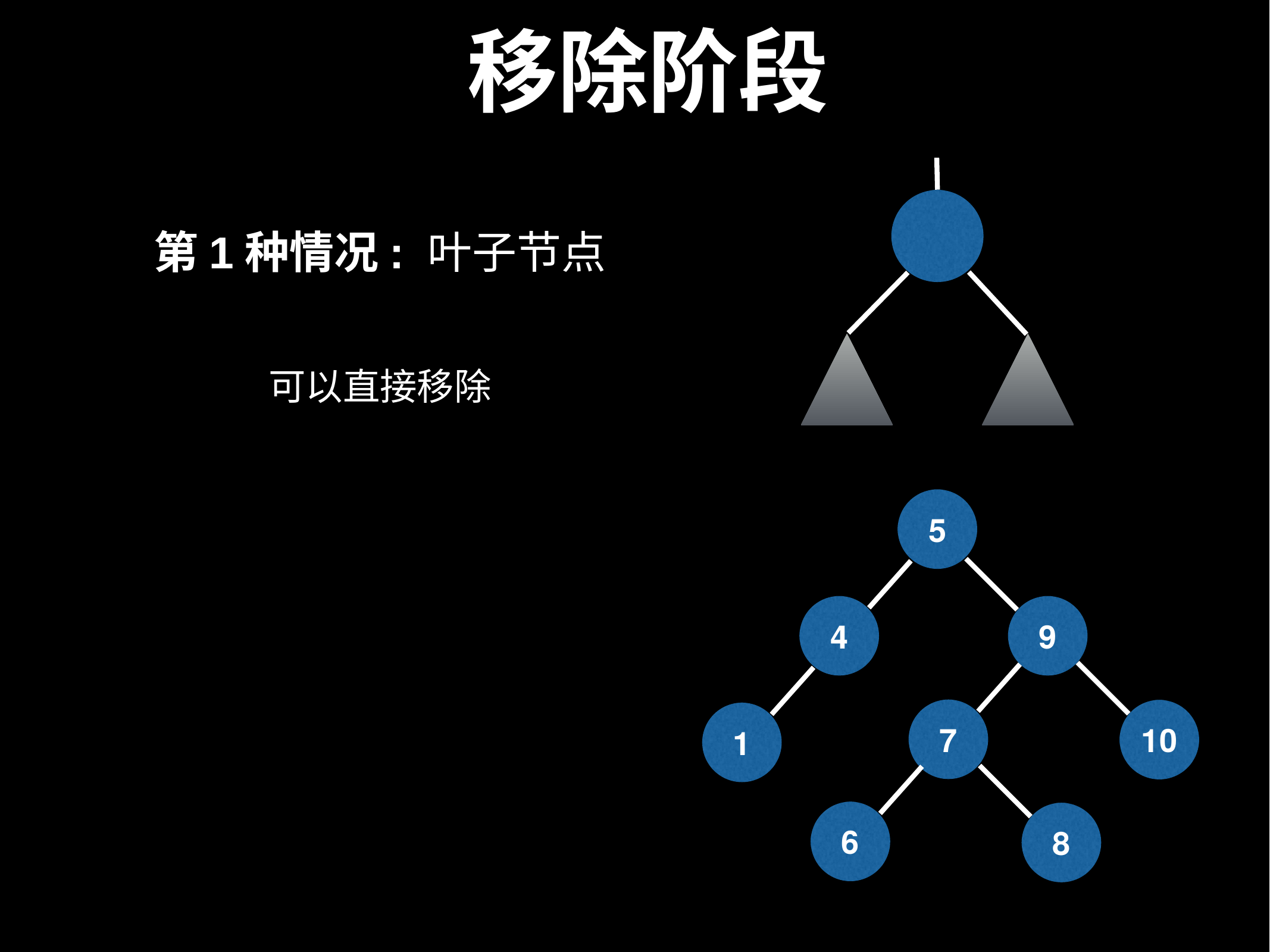

# 移除阶段

第1种情况: 叶子节点

可以直接移除
5

4
9

7
10
1

6
8